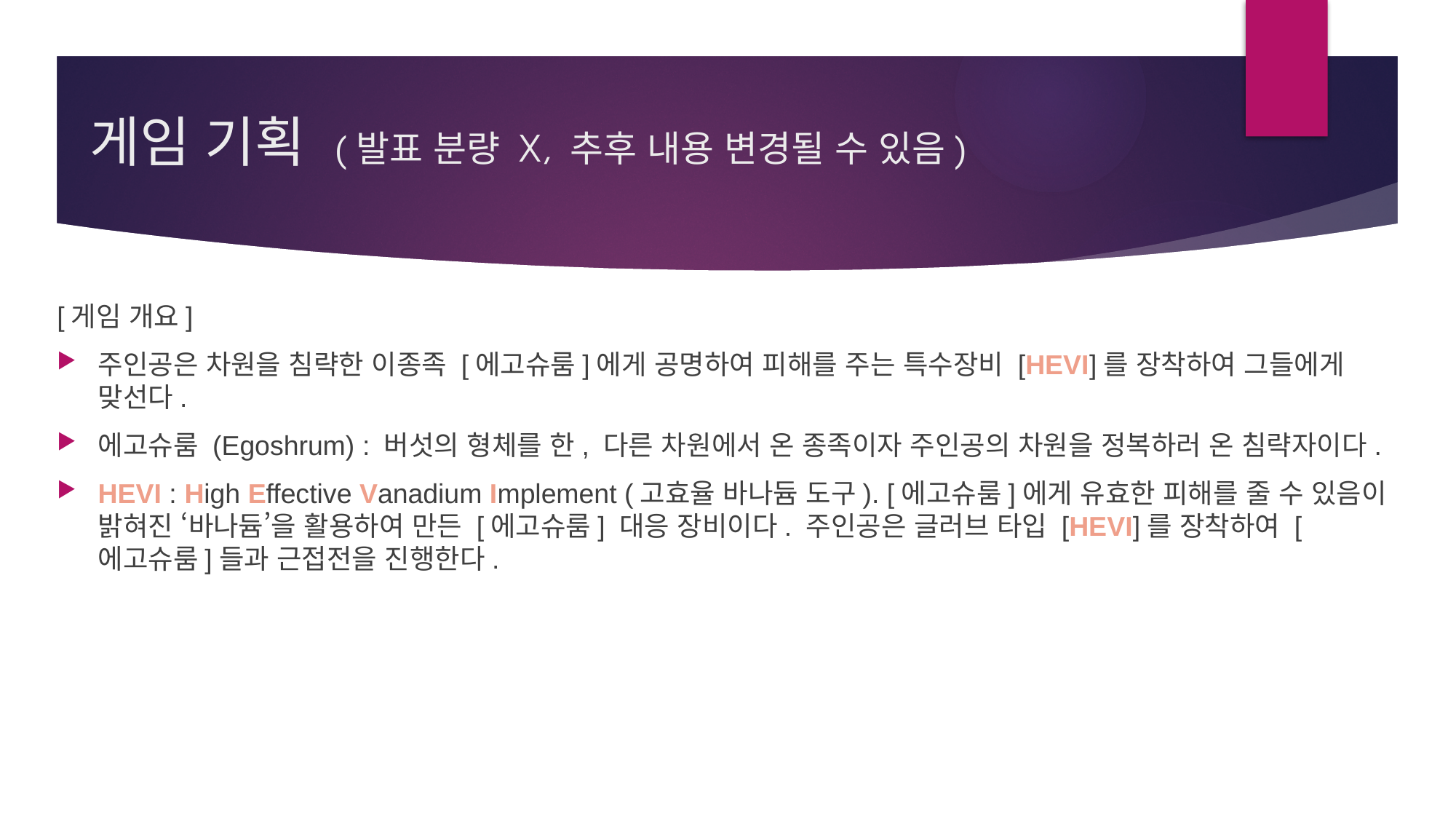

게임 기획 (발표 분량 X, 추후 내용 변경될 수 있음)
[게임 개요]
주인공은 차원을 침략한 이종족 [에고슈룸]에게 공명하여 피해를 주는 특수장비 [HEVI]를 장착하여 그들에게 맞선다.
에고슈룸 (Egoshrum) : 버섯의 형체를 한, 다른 차원에서 온 종족이자 주인공의 차원을 정복하러 온 침략자이다.
HEVI : High Effective Vanadium Implement (고효율 바나듐 도구). [에고슈룸]에게 유효한 피해를 줄 수 있음이 밝혀진 ‘바나듐’을 활용하여 만든 [에고슈룸] 대응 장비이다. 주인공은 글러브 타입 [HEVI]를 장착하여 [에고슈룸]들과 근접전을 진행한다.